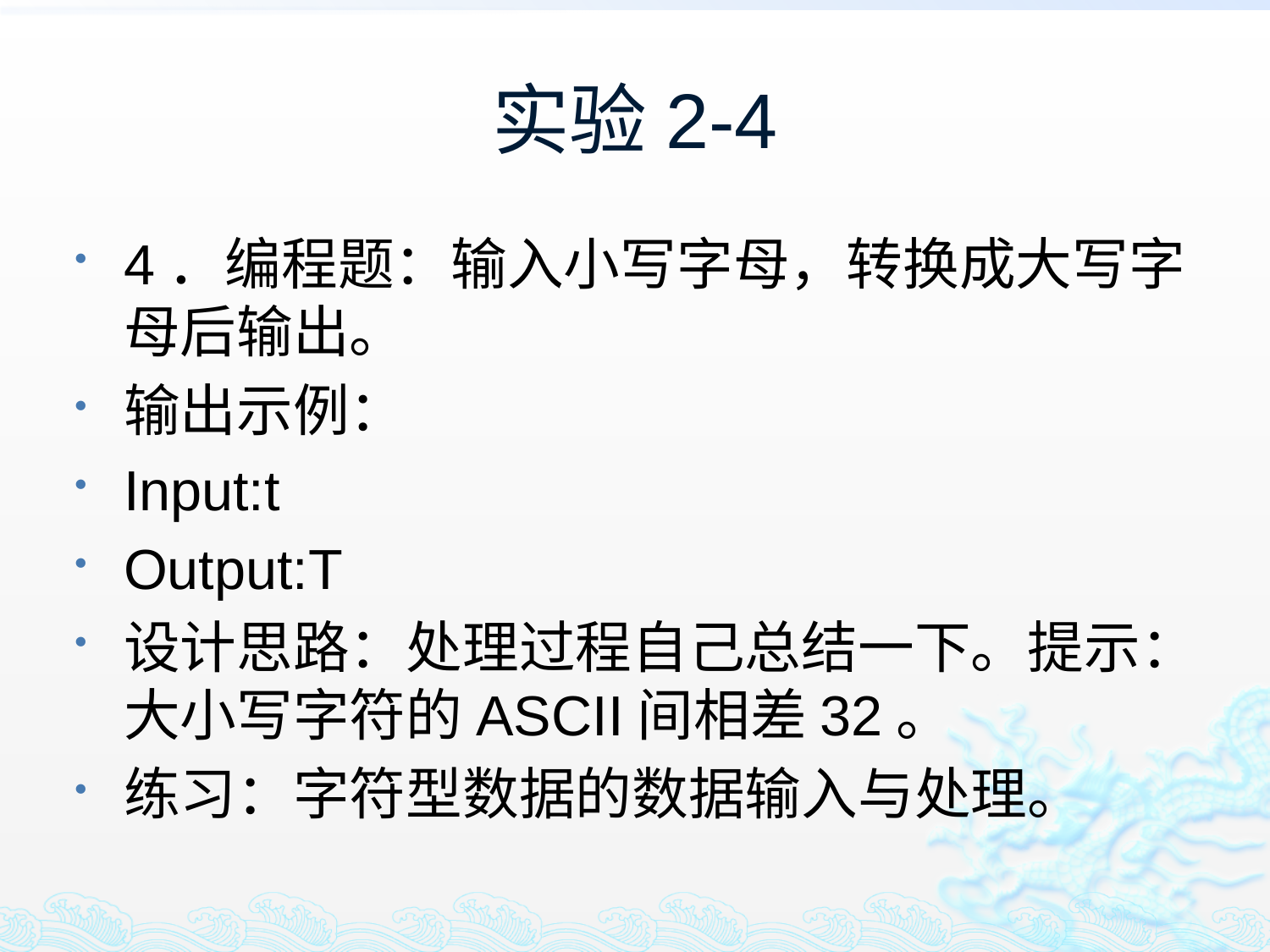

# 实验2-4
4．编程题：输入小写字母，转换成大写字母后输出。
输出示例：
Input:t
Output:T
设计思路：处理过程自己总结一下。提示：大小写字符的ASCII间相差32。
练习：字符型数据的数据输入与处理。